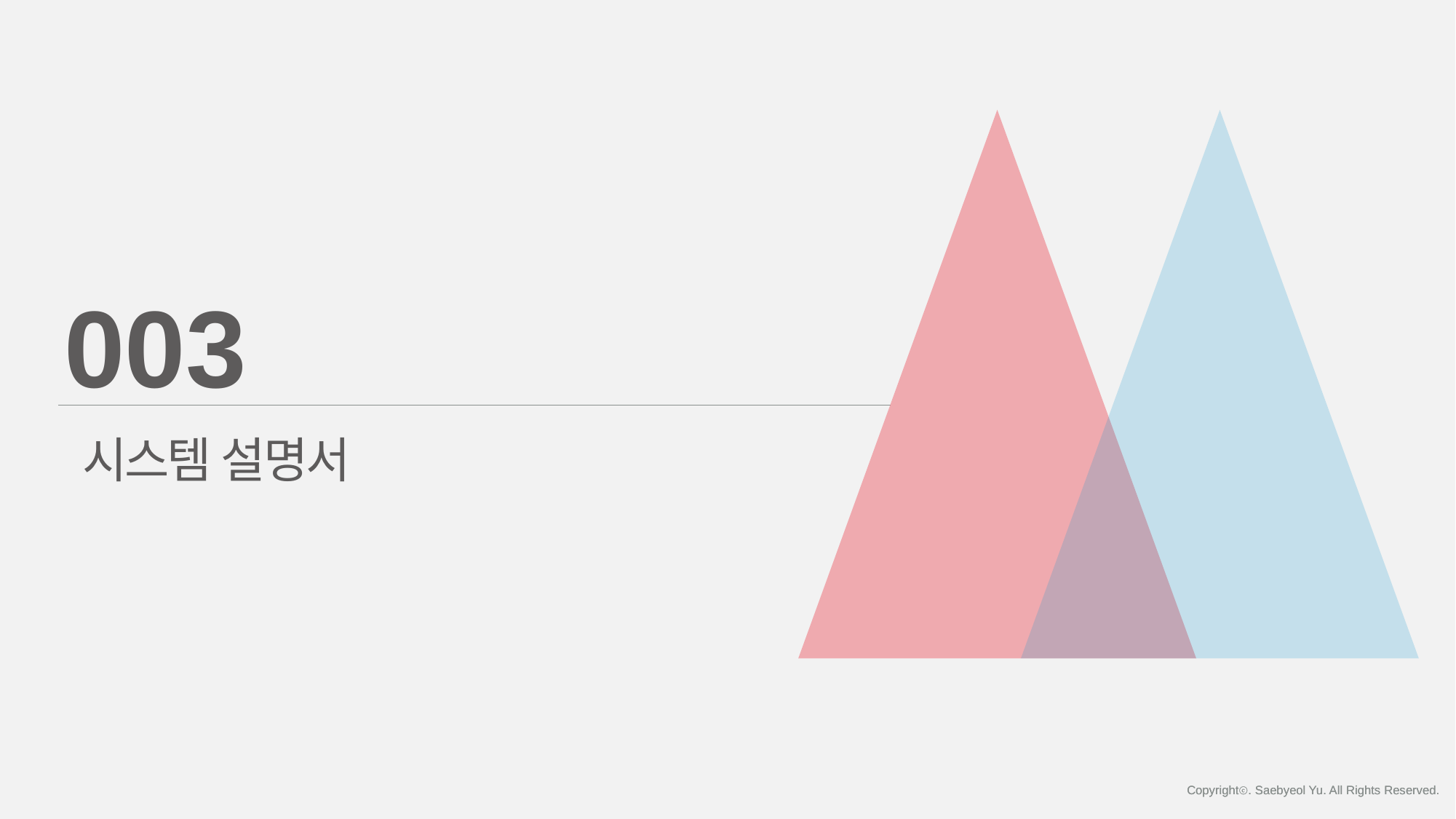

003

시스템 설명서
Copyrightⓒ. Saebyeol Yu. All Rights Reserved.